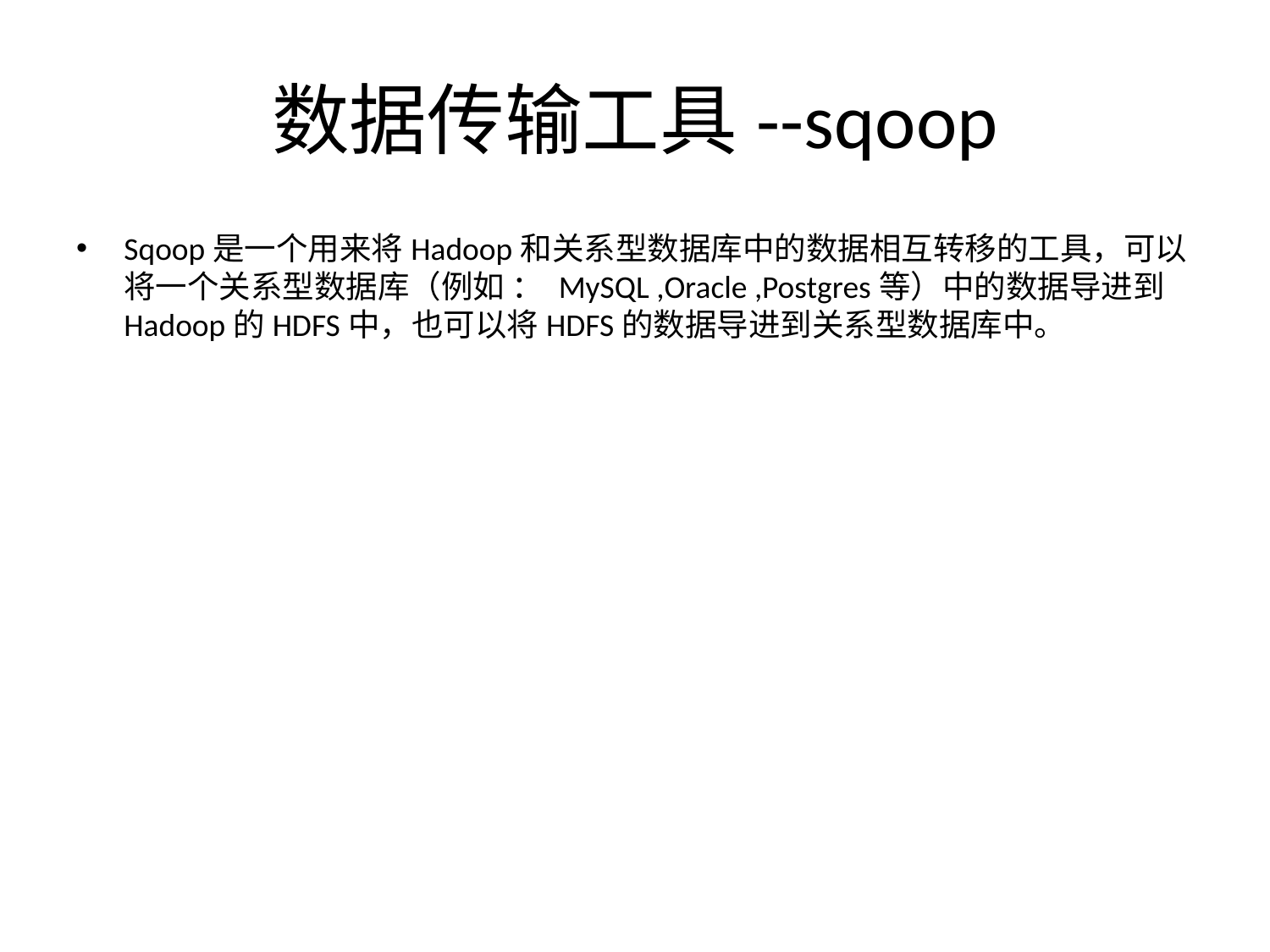

# 数据传输工具--sqoop
Sqoop是一个用来将Hadoop和关系型数据库中的数据相互转移的工具，可以将一个关系型数据库（例如 ： MySQL ,Oracle ,Postgres等）中的数据导进到Hadoop的HDFS中，也可以将HDFS的数据导进到关系型数据库中。